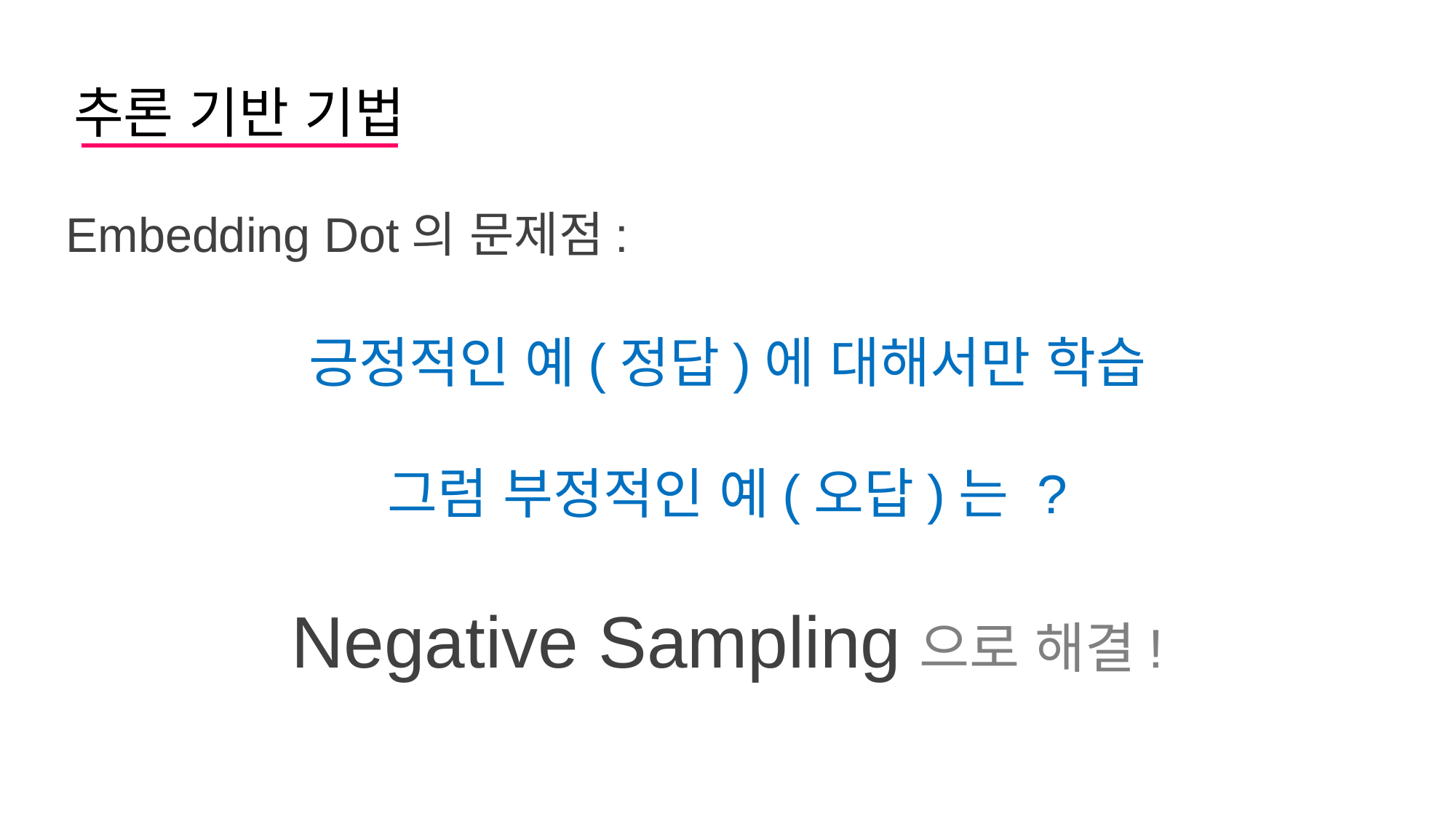

추론 기반 기법

Embedding Dot의 문제점:
긍정적인 예(정답)에 대해서만 학습

그럼 부정적인 예(오답)는 ?
Negative Sampling으로 해결!